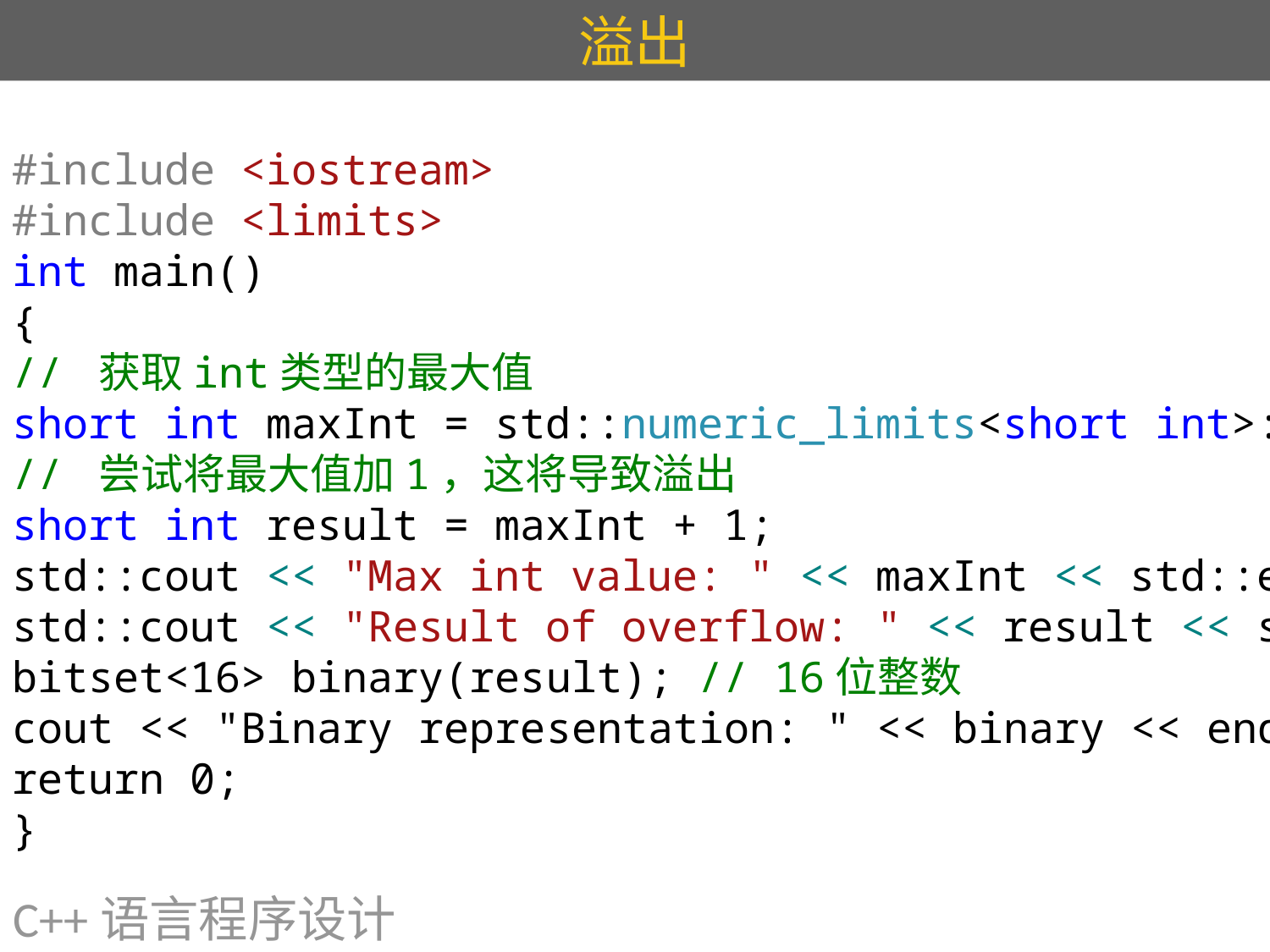

# 溢出
#include <iostream>
#include <limits>
int main()
{
// 获取int类型的最大值
short int maxInt = std::numeric_limits<short int>::max();
// 尝试将最大值加1，这将导致溢出
short int result = maxInt + 1;
std::cout << "Max int value: " << maxInt << std::endl;
std::cout << "Result of overflow: " << result << std::endl;
bitset<16> binary(result); // 16位整数
cout << "Binary representation: " << binary << endl;
return 0;
}
C++语言程序设计
8